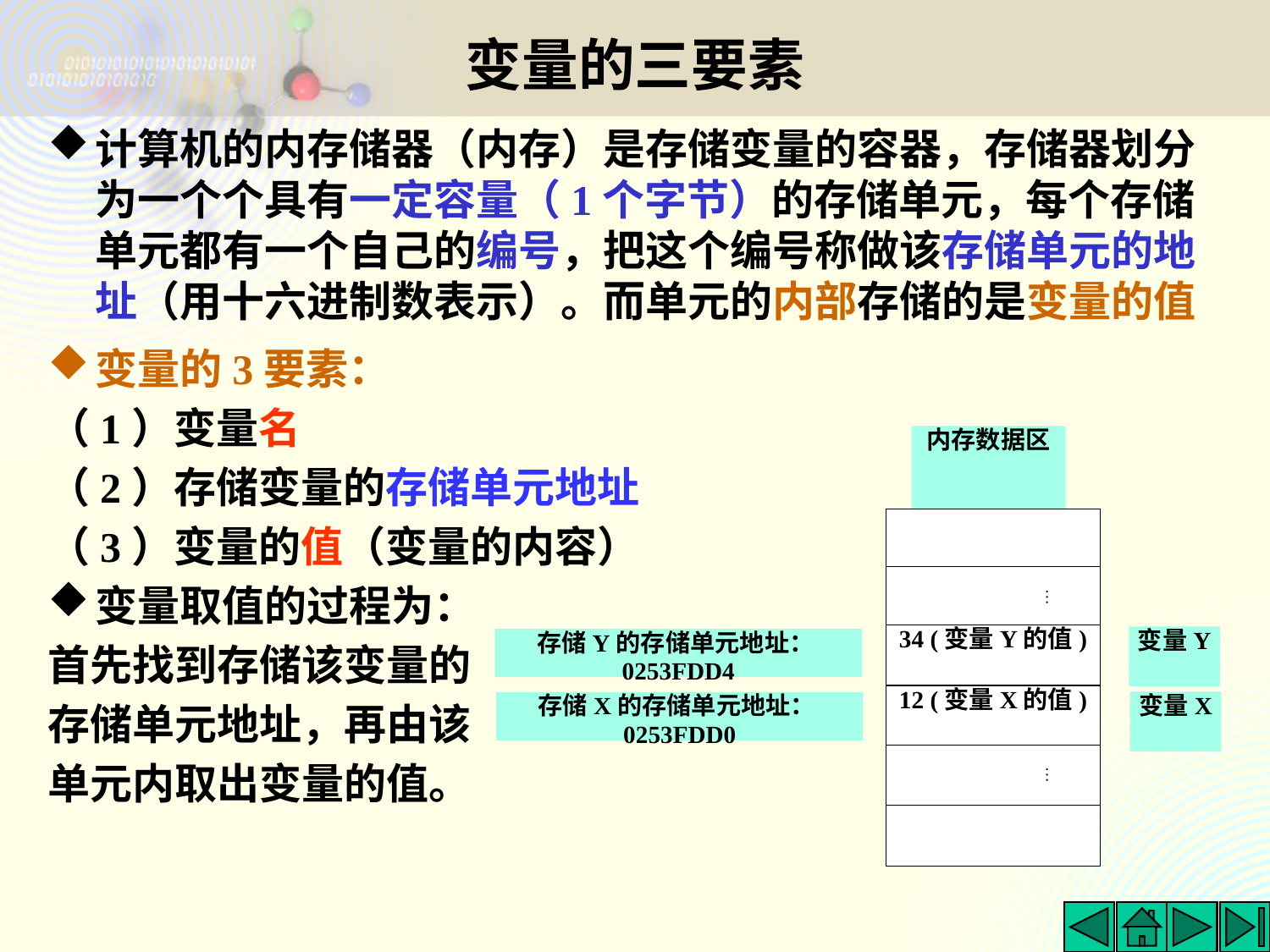

# 变量的三要素
计算机的内存储器（内存）是存储变量的容器，存储器划分为一个个具有一定容量（1个字节）的存储单元，每个存储单元都有一个自己的编号，把这个编号称做该存储单元的地址（用十六进制数表示）。而单元的内部存储的是变量的值
变量的3要素：
（1）变量名
（2）存储变量的存储单元地址
（3）变量的值（变量的内容）
变量取值的过程为：
首先找到存储该变量的
存储单元地址，再由该
单元内取出变量的值。
内存数据区

…
34 (变量Y的值)
12 (变量X的值)

…

变量Y
存储Y的存储单元地址：0253FDD4
变量X
存储X的存储单元地址：0253FDD0